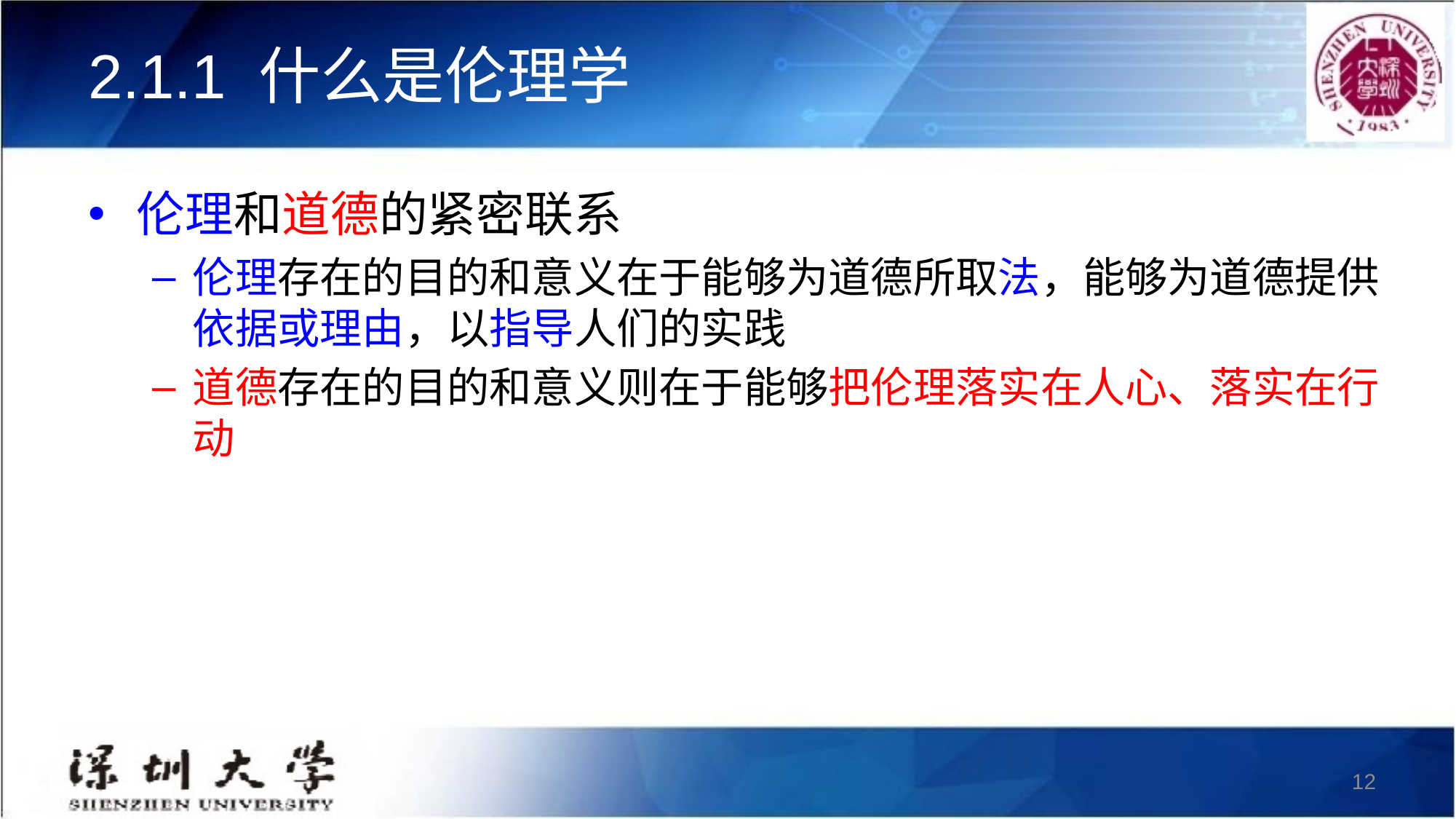

# 2.1.1 什么是伦理学
伦理和道德的紧密联系
伦理存在的目的和意义在于能够为道德所取法，能够为道德提供依据或理由，以指导人们的实践
道德存在的目的和意义则在于能够把伦理落实在人心、落实在行动

12